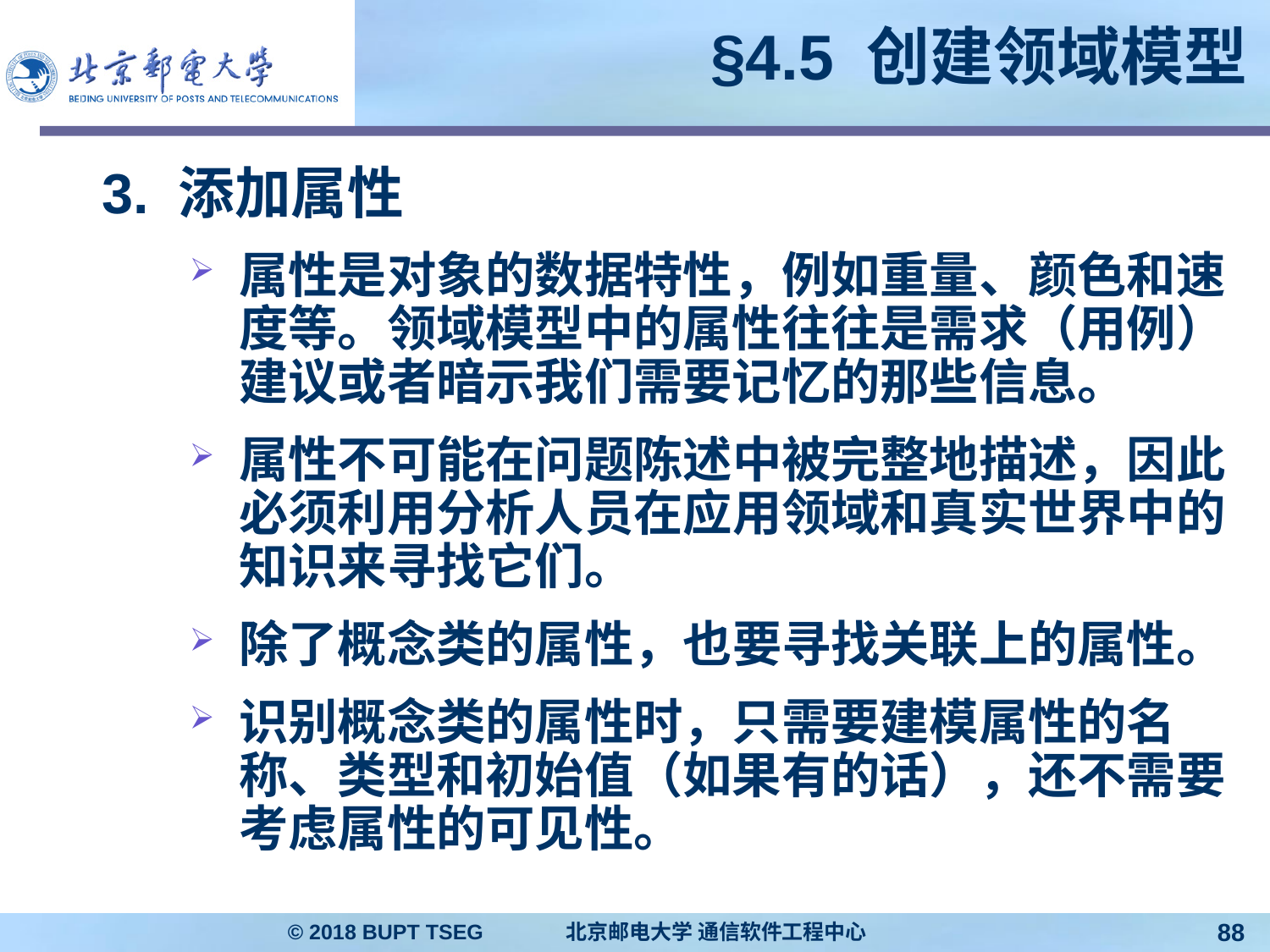

# §4.5 创建领域模型
3. 添加属性
属性是对象的数据特性，例如重量、颜色和速度等。领域模型中的属性往往是需求（用例）建议或者暗示我们需要记忆的那些信息。
属性不可能在问题陈述中被完整地描述，因此必须利用分析人员在应用领域和真实世界中的知识来寻找它们。
除了概念类的属性，也要寻找关联上的属性。
识别概念类的属性时，只需要建模属性的名称、类型和初始值（如果有的话），还不需要考虑属性的可见性。
© 2018 BUPT TSEG             北京邮电大学 通信软件工程中心